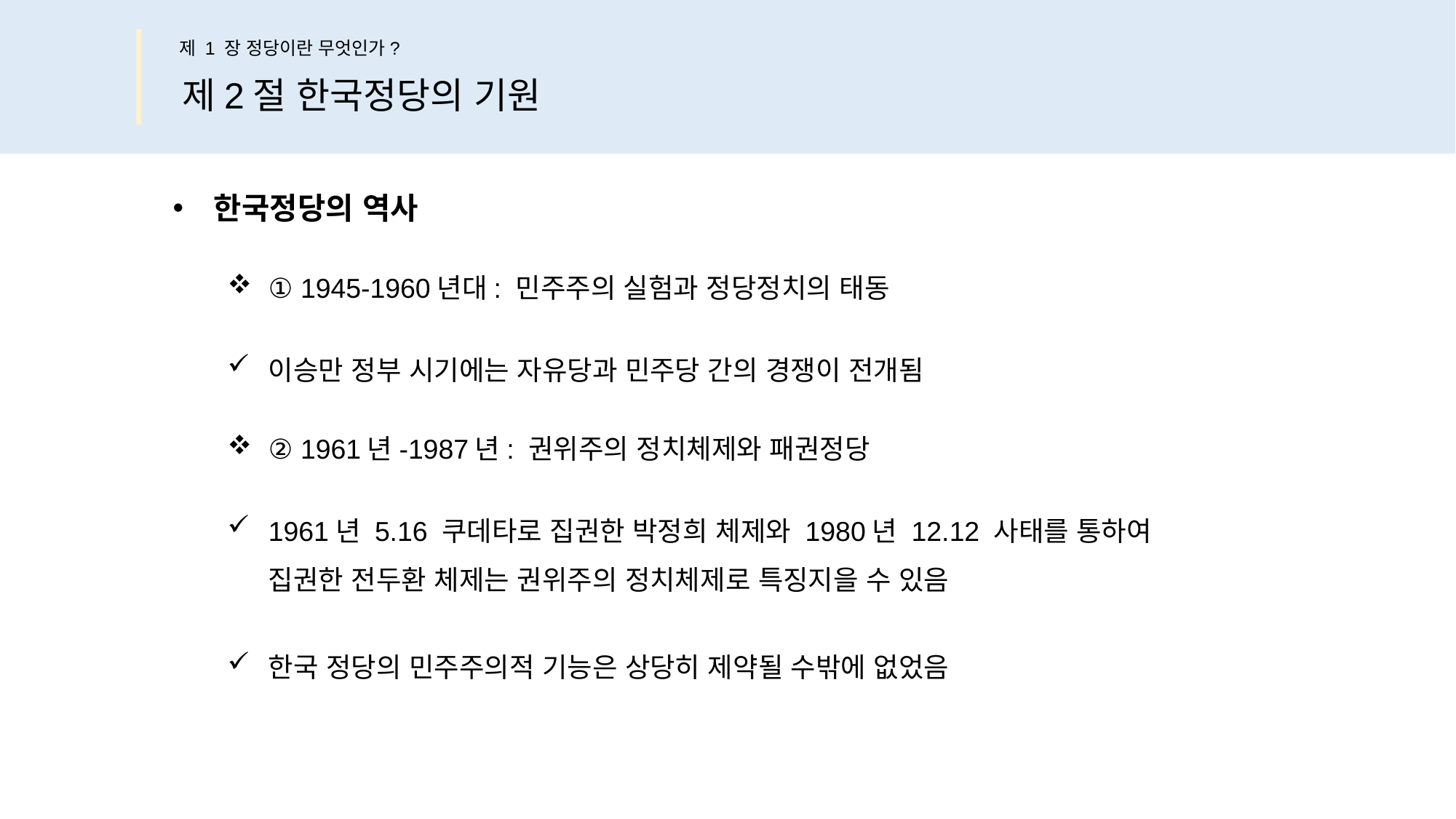

제 1 장 정당이란 무엇인가?
제2절 한국정당의 기원
한국정당의 역사

① 1945-1960년대: 민주주의 실험과 정당정치의 태동

이승만 정부 시기에는 자유당과 민주당 간의 경쟁이 전개됨

② 1961년-1987년: 권위주의 정치체제와 패권정당

1961년 5.16 쿠데타로 집권한 박정희 체제와 1980년 12.12 사태를 통하여
집권한 전두환 체제는 권위주의 정치체제로 특징지을 수 있음

한국 정당의 민주주의적 기능은 상당히 제약될 수밖에 없었음